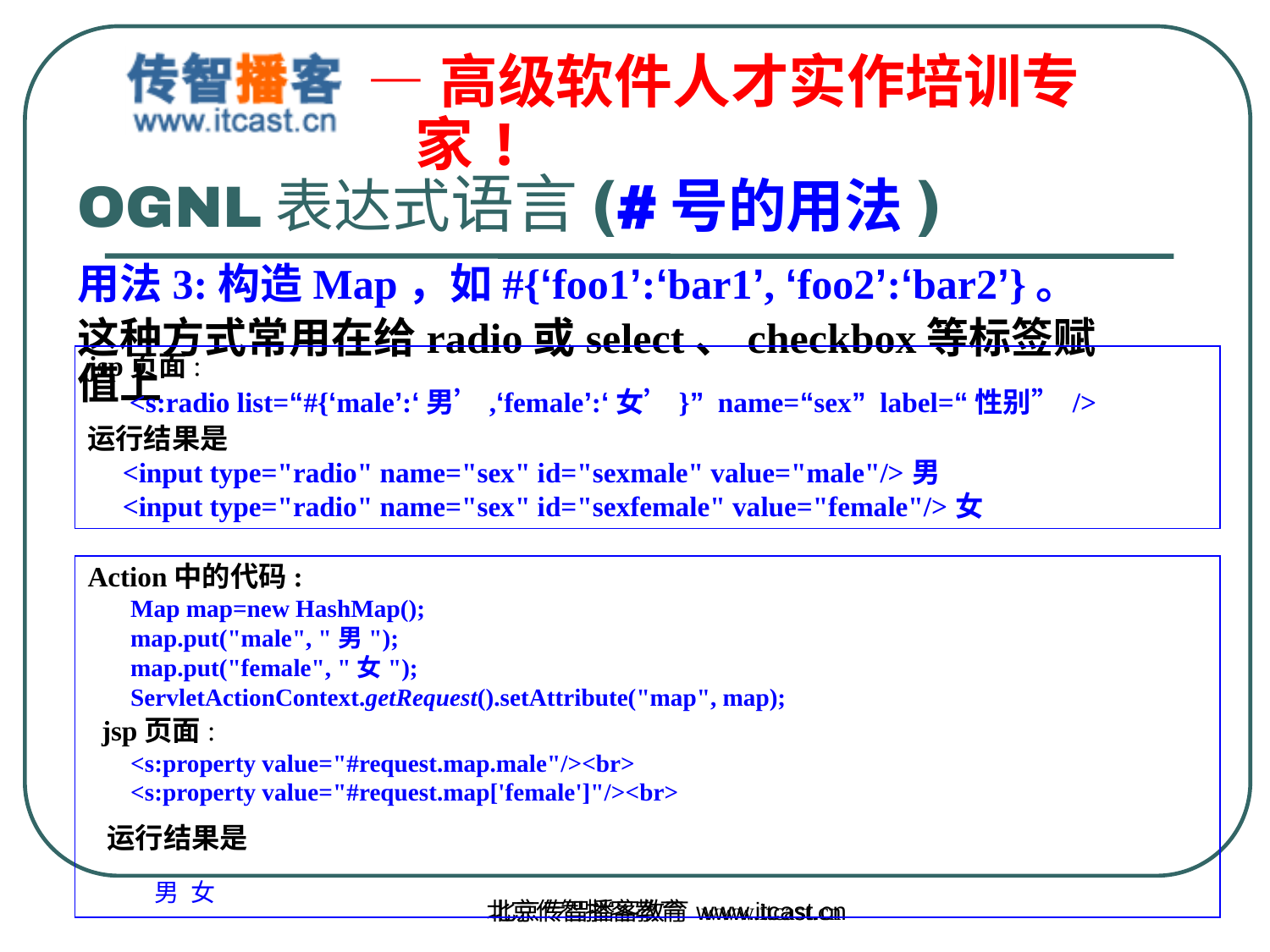

OGNL表达式语言(#号的用法)
用法3:构造Map，如#{‘foo1’:‘bar1’, ‘foo2’:‘bar2’}。
这种方式常用在给radio或select、checkbox等标签赋值上
jsp页面:
      <s:radio list=“#{‘male’:‘男’,‘female’:‘女’}”  name=“sex”  label=“性别” />
运行结果是
     <input type="radio" name="sex" id="sexmale" value="male"/>男
     <input type="radio" name="sex" id="sexfemale" value="female"/>女
Action中的代码:
       Map map=new HashMap();
       map.put("male", "男");
       map.put("female", "女");
       ServletActionContext.getRequest().setAttribute("map", map);
  jsp页面:
       <s:property value="#request.map.male"/><br>
       <s:property value="#request.map['female']"/><br>
 运行结果是
      男  女
北京传智播客教育 www.itcast.cn
北京传智播客教育 www.itcast.cn